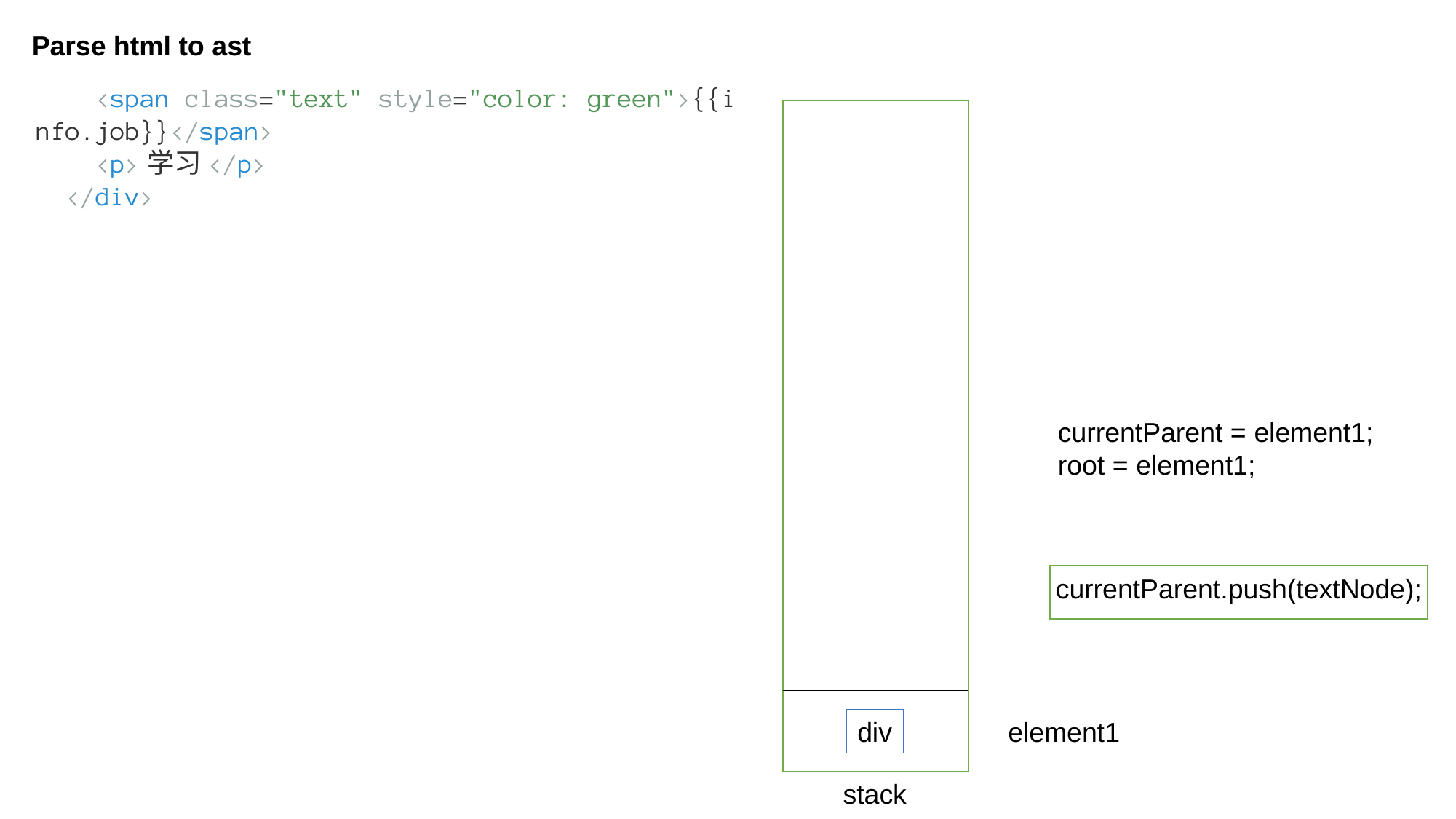

Parse html to ast

    <span class="text" style="color: green">{{info.job}}</span>
    <p>学习</p>
  </div>

currentParent = element1;
root = element1;

currentParent.push(textNode);
div
element1
stack